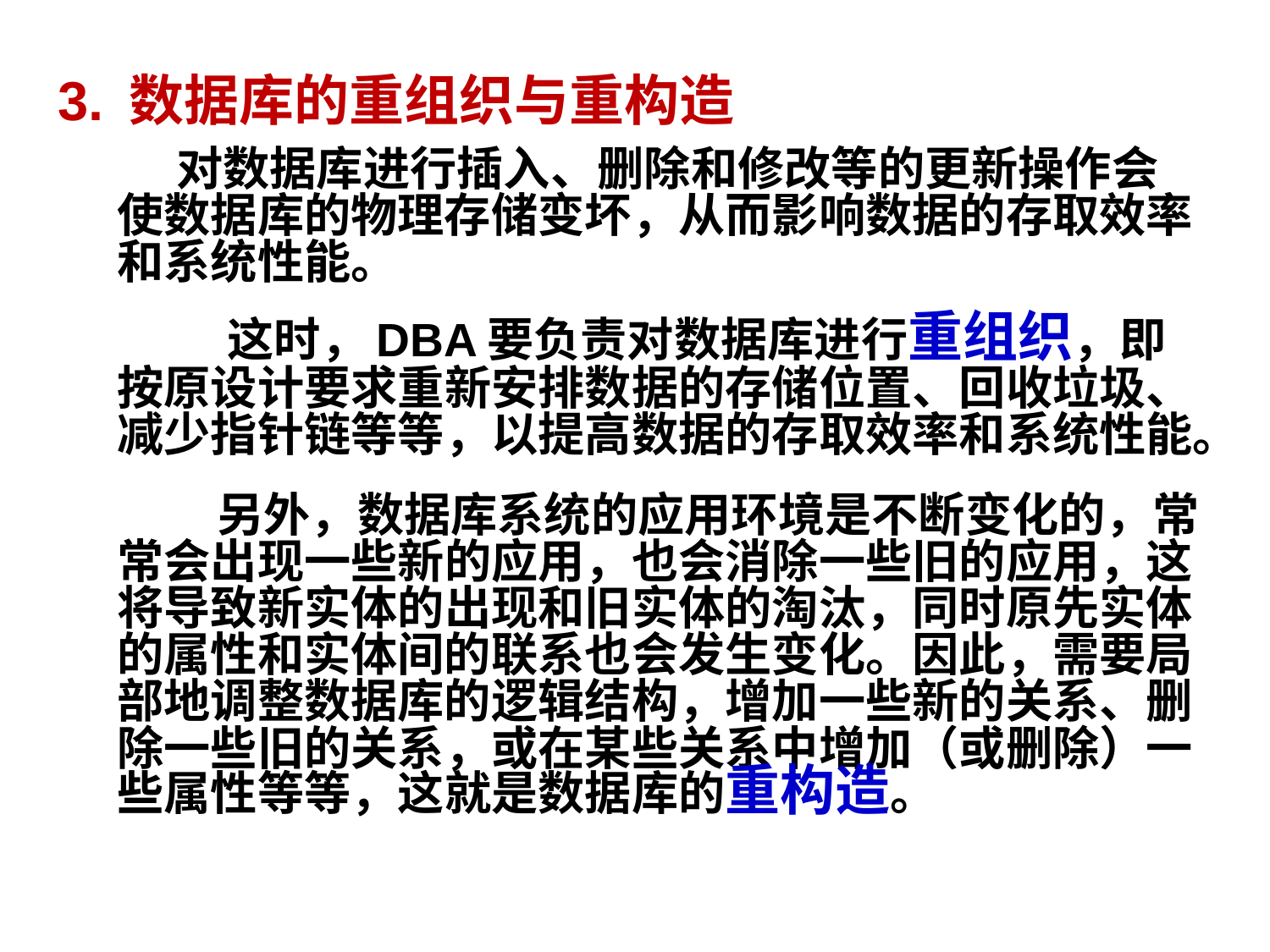

3. 数据库的重组织与重构造
对数据库进行插入、删除和修改等的更新操作会使数据库的物理存储变坏，从而影响数据的存取效率和系统性能。
    这时，DBA要负责对数据库进行重组织，即按原设计要求重新安排数据的存储位置、回收垃圾、减少指针链等等，以提高数据的存取效率和系统性能。
   另外，数据库系统的应用环境是不断变化的，常常会出现一些新的应用，也会消除一些旧的应用，这将导致新实体的出现和旧实体的淘汰，同时原先实体的属性和实体间的联系也会发生变化。因此，需要局部地调整数据库的逻辑结构，增加一些新的关系、删除一些旧的关系，或在某些关系中增加（或删除）一些属性等等，这就是数据库的重构造。